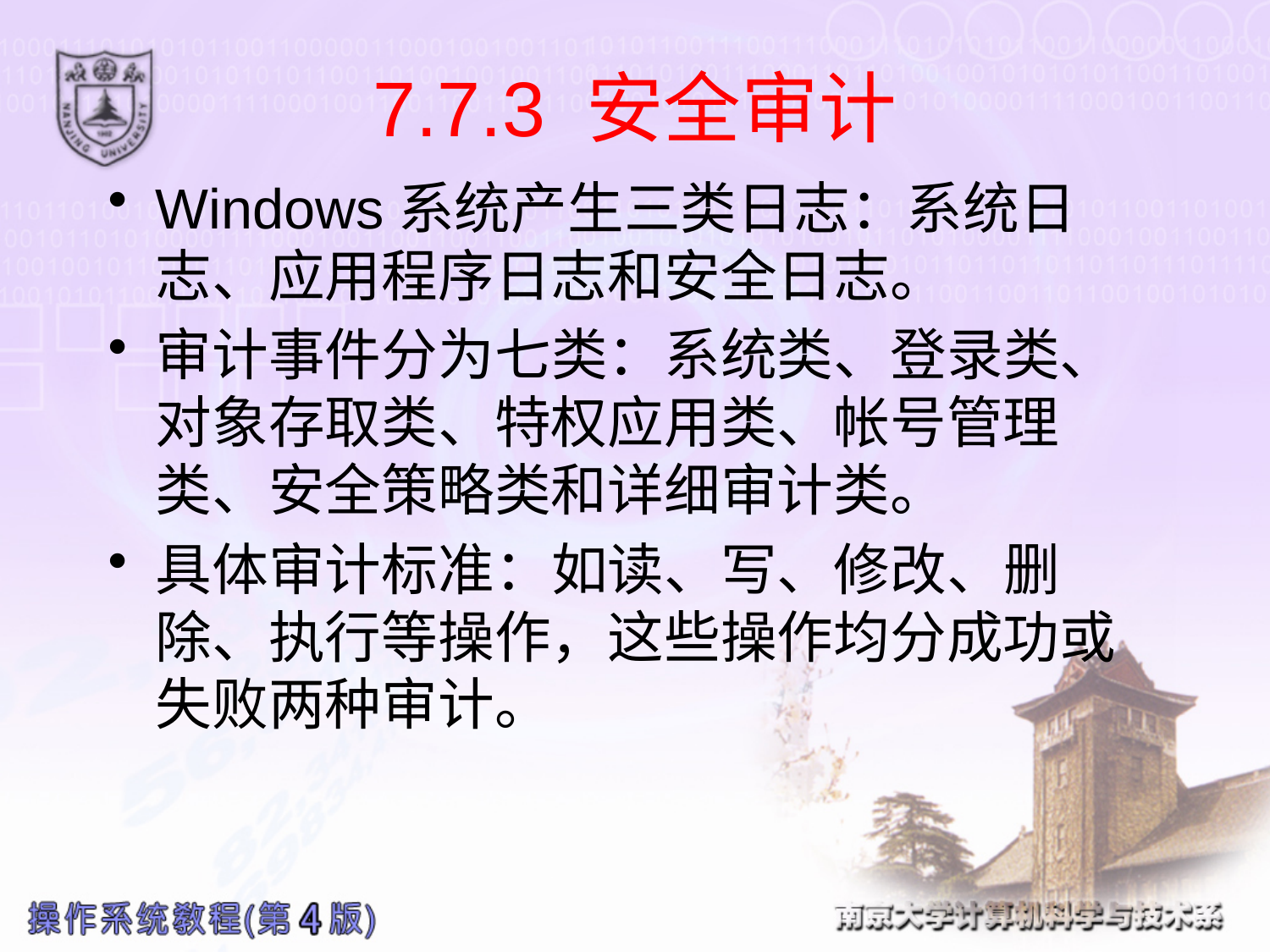

# 7.7.3 安全审计
Windows系统产生三类日志：系统日志、应用程序日志和安全日志。
审计事件分为七类：系统类、登录类、对象存取类、特权应用类、帐号管理类、安全策略类和详细审计类。
具体审计标准：如读、写、修改、删除、执行等操作，这些操作均分成功或失败两种审计。